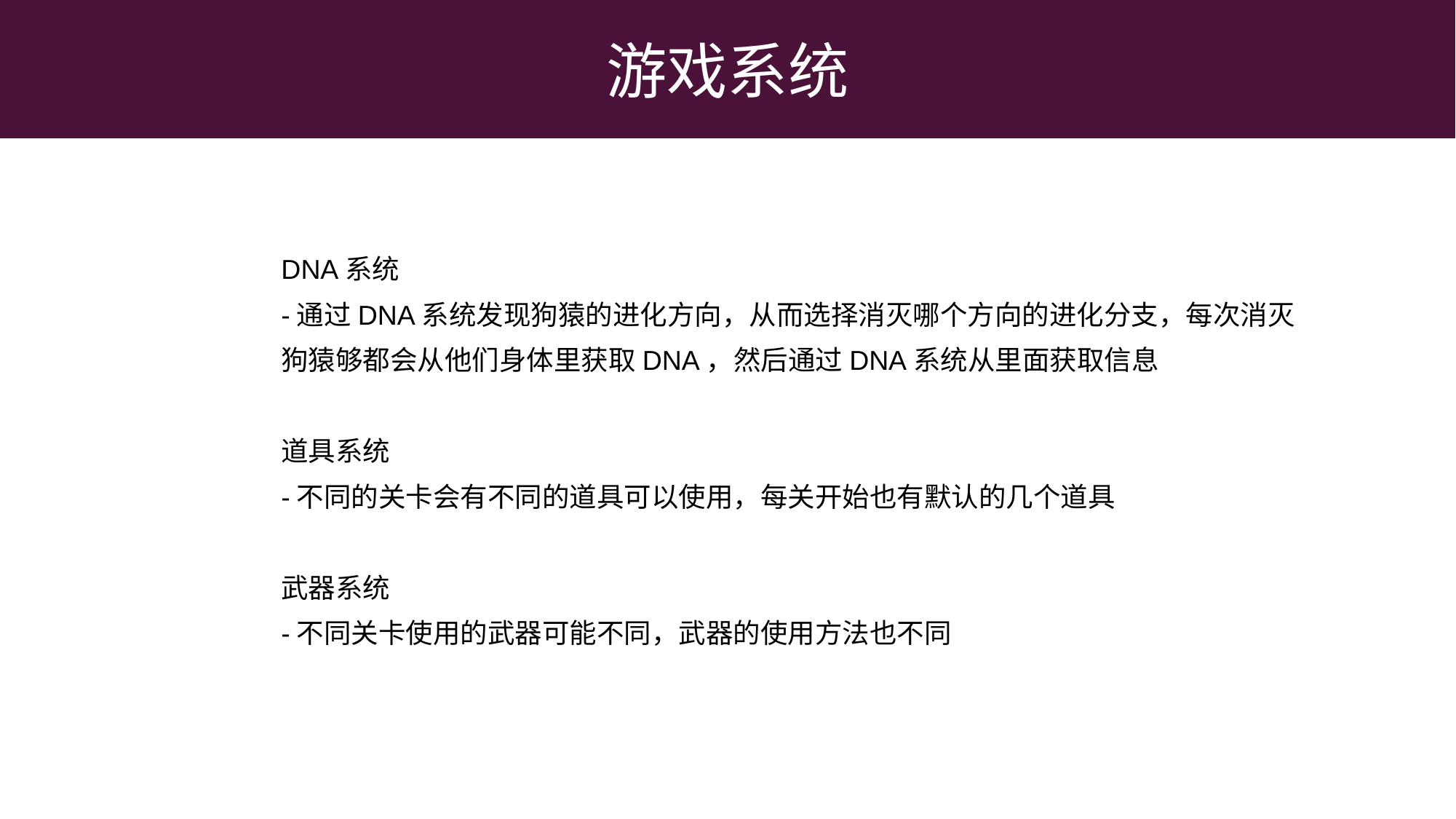

游戏系统
DNA系统
-通过DNA系统发现狗猿的进化方向，从而选择消灭哪个方向的进化分支，每次消灭狗猿够都会从他们身体里获取DNA，然后通过DNA系统从里面获取信息

道具系统
-不同的关卡会有不同的道具可以使用，每关开始也有默认的几个道具

武器系统
-不同关卡使用的武器可能不同，武器的使用方法也不同